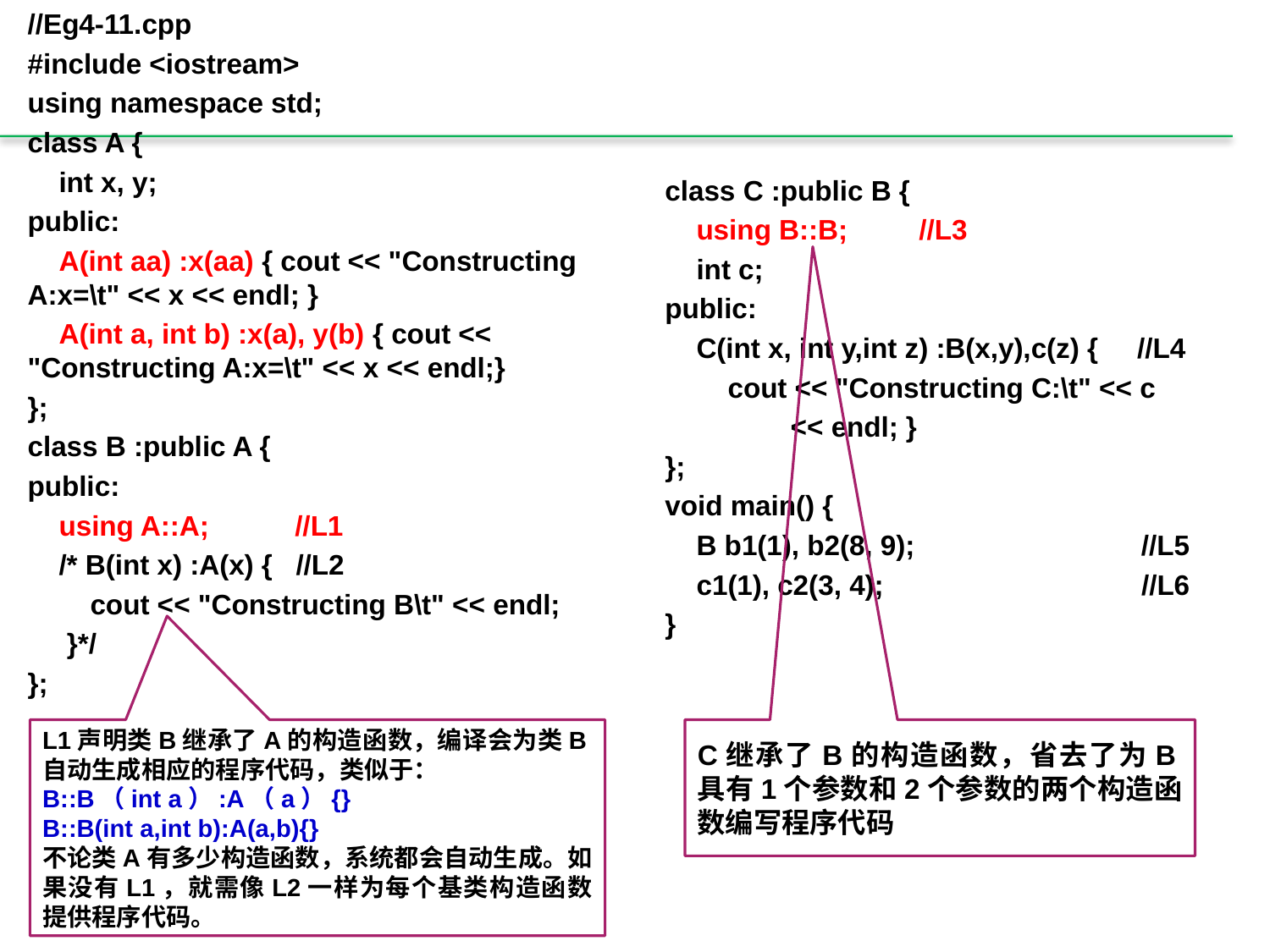

//Eg4-11.cpp
#include <iostream>
using namespace std;
class A {
    int x, y;
public:
    A(int aa) :x(aa) { cout << "Constructing A:x=\t" << x << endl; }
    A(int a, int b) :x(a), y(b) { cout << "Constructing A:x=\t" << x << endl;}
};
class B :public A {
public:
    using A::A;           //L1
    /* B(int x) :A(x) {   //L2
        cout << "Constructing B\t" << endl;
     }*/
};

class C :public B {
    using B::B;      	//L3
    int c;
public:
    C(int x, int y,int z) :B(x,y),c(z) {     //L4
        cout << "Constructing C:\t" << c
                << endl; }
};
void main() {
    B b1(1), b2(8, 9);                             //L5
    c1(1), c2(3, 4);                                 //L6
}

L1声明类B继承了A的构造函数，编译会为类B自动生成相应的程序代码，类似于：
B::B（int a）:A（a）{}
B::B(int a,int b):A(a,b){}
不论类A有多少构造函数，系统都会自动生成。如果没有L1，就需像L2一样为每个基类构造函数提供程序代码。
C继承了B的构造函数，省去了为B具有1个参数和2个参数的两个构造函数编写程序代码